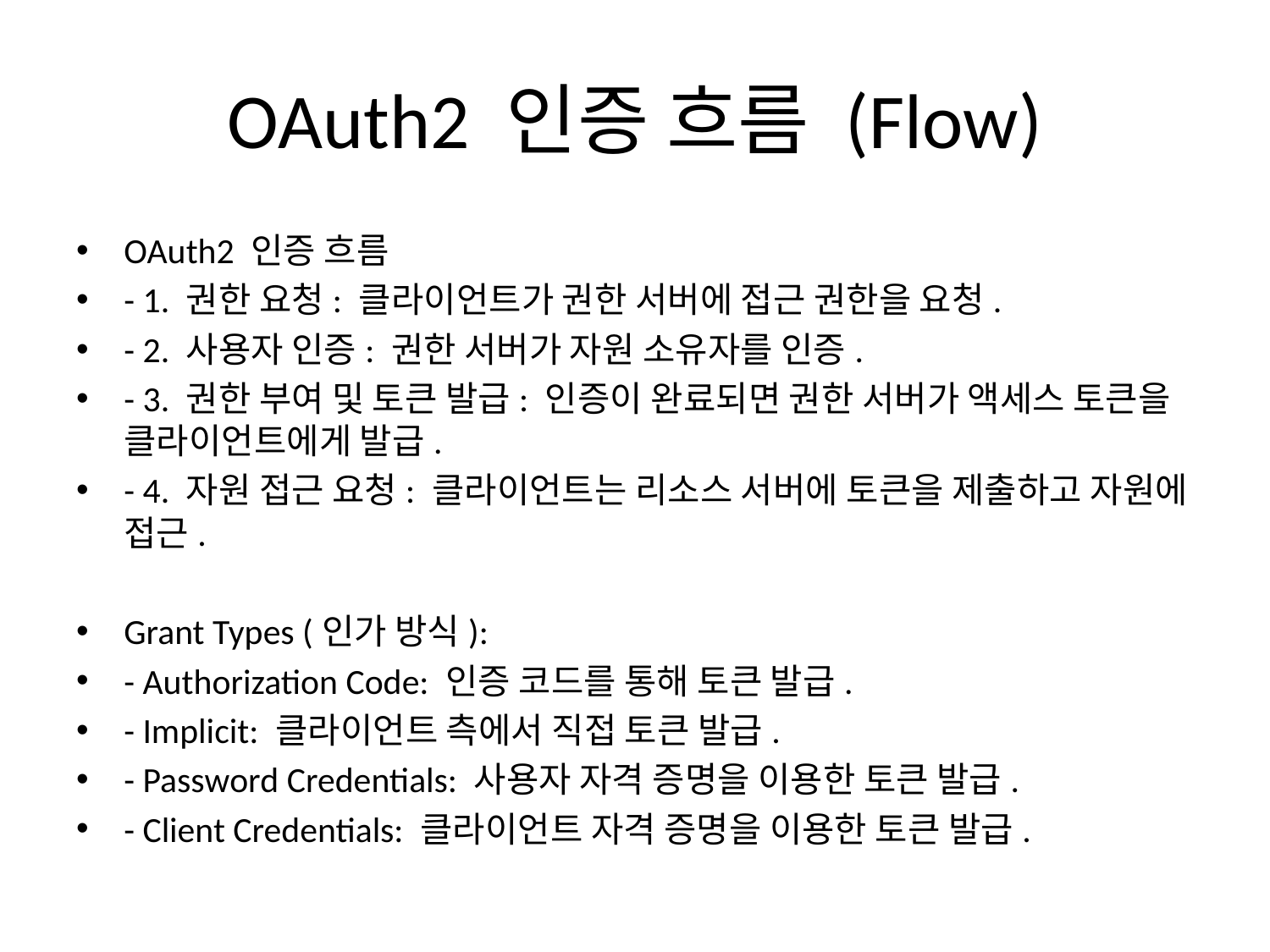

# OAuth2 인증 흐름 (Flow)
OAuth2 인증 흐름
- 1. 권한 요청: 클라이언트가 권한 서버에 접근 권한을 요청.
- 2. 사용자 인증: 권한 서버가 자원 소유자를 인증.
- 3. 권한 부여 및 토큰 발급: 인증이 완료되면 권한 서버가 액세스 토큰을 클라이언트에게 발급.
- 4. 자원 접근 요청: 클라이언트는 리소스 서버에 토큰을 제출하고 자원에 접근.

Grant Types (인가 방식):
- Authorization Code: 인증 코드를 통해 토큰 발급.
- Implicit: 클라이언트 측에서 직접 토큰 발급.
- Password Credentials: 사용자 자격 증명을 이용한 토큰 발급.
- Client Credentials: 클라이언트 자격 증명을 이용한 토큰 발급.